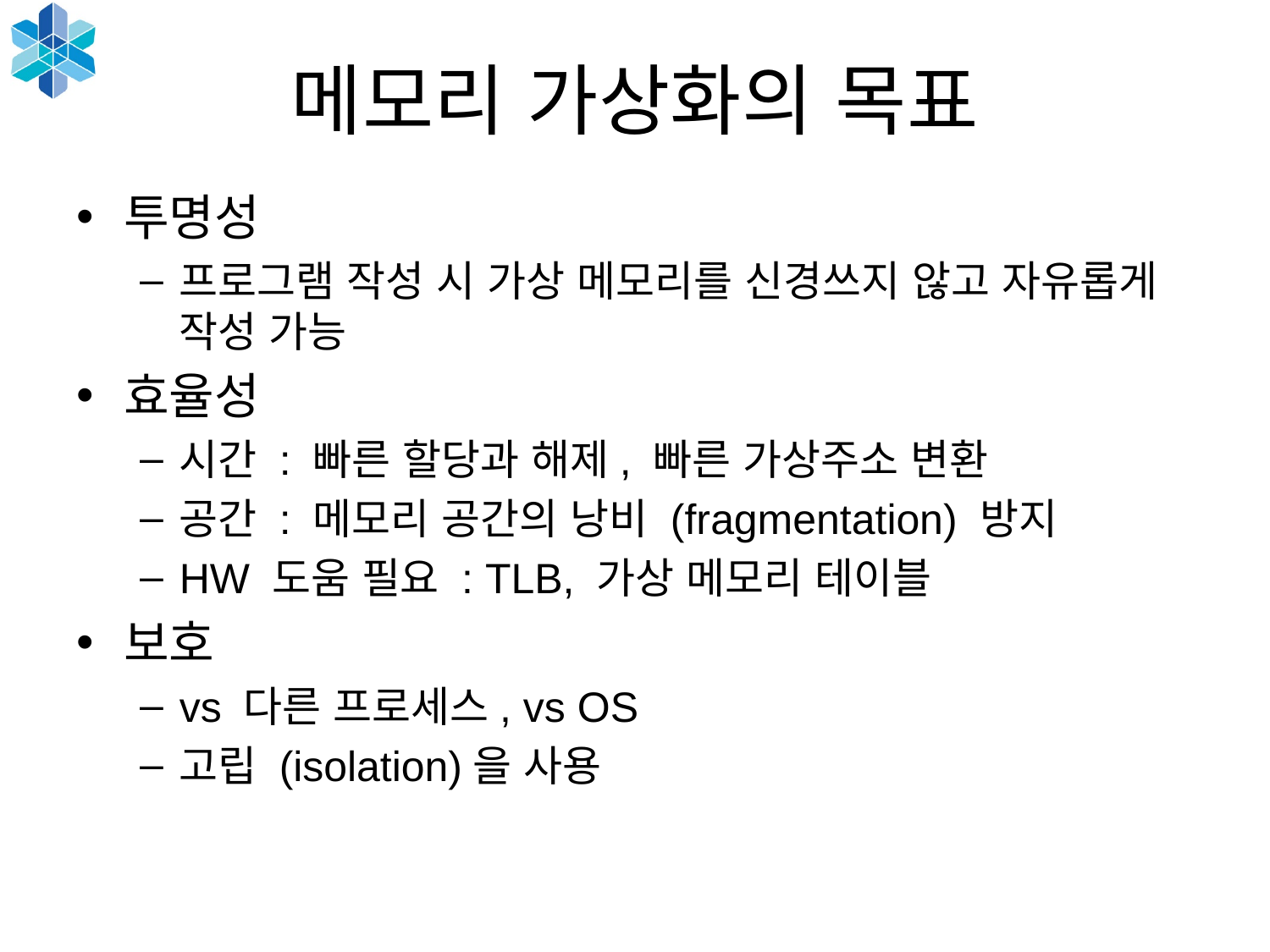

# 메모리 가상화의 목표
투명성
프로그램 작성 시 가상 메모리를 신경쓰지 않고 자유롭게 작성 가능
효율성
시간 : 빠른 할당과 해제, 빠른 가상주소 변환
공간 : 메모리 공간의 낭비 (fragmentation) 방지
HW 도움 필요 : TLB, 가상 메모리 테이블
보호
vs 다른 프로세스, vs OS
고립 (isolation)을 사용